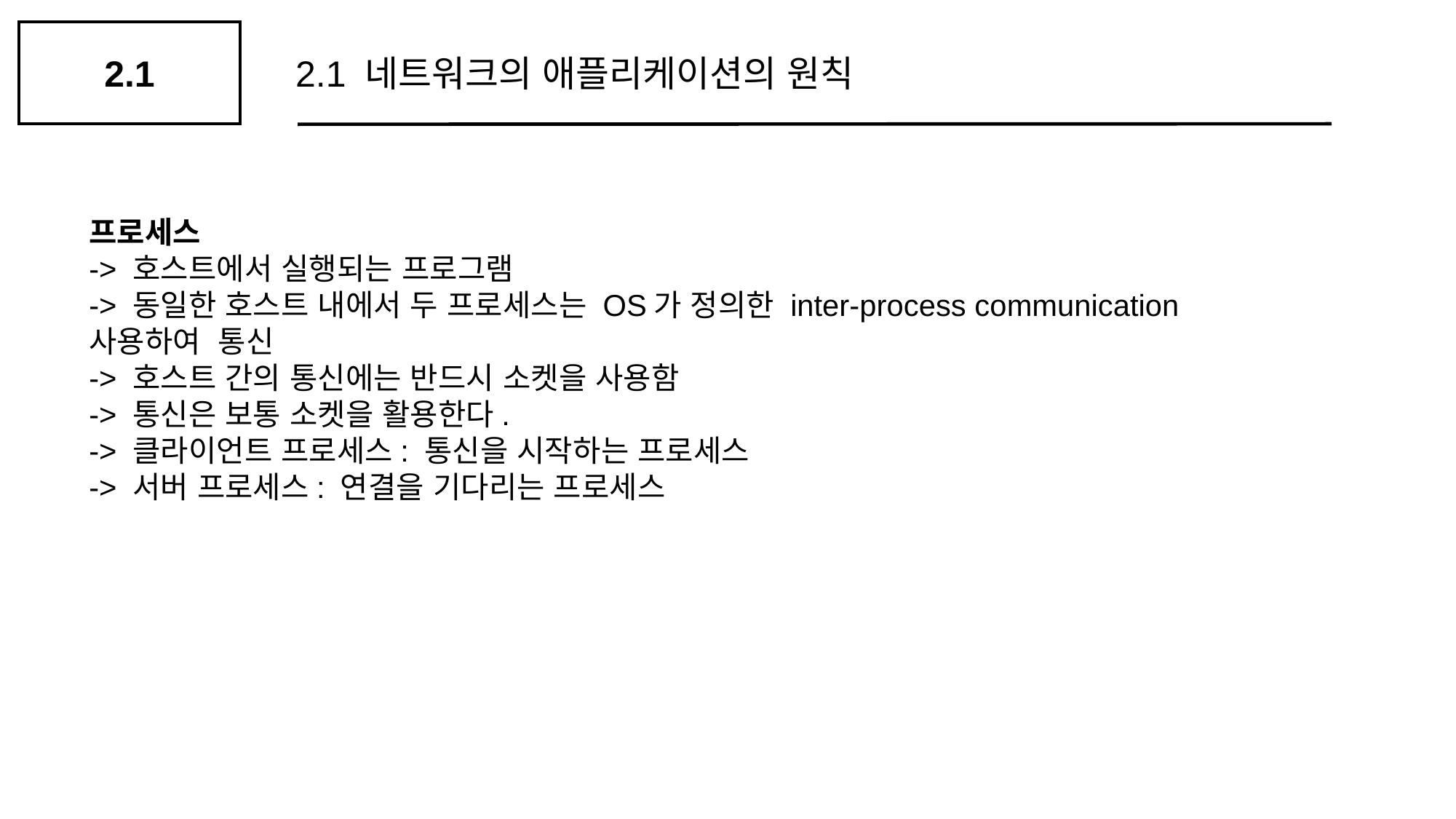

2.1
2.1 네트워크의 애플리케이션의 원칙
프로세스
-> 호스트에서 실행되는 프로그램
-> 동일한 호스트 내에서 두 프로세스는 OS가 정의한 inter-process communication 사용하여  통신
-> 호스트 간의 통신에는 반드시 소켓을 사용함
-> 통신은 보통 소켓을 활용한다.
-> 클라이언트 프로세스: 통신을 시작하는 프로세스
-> 서버 프로세스: 연결을 기다리는 프로세스